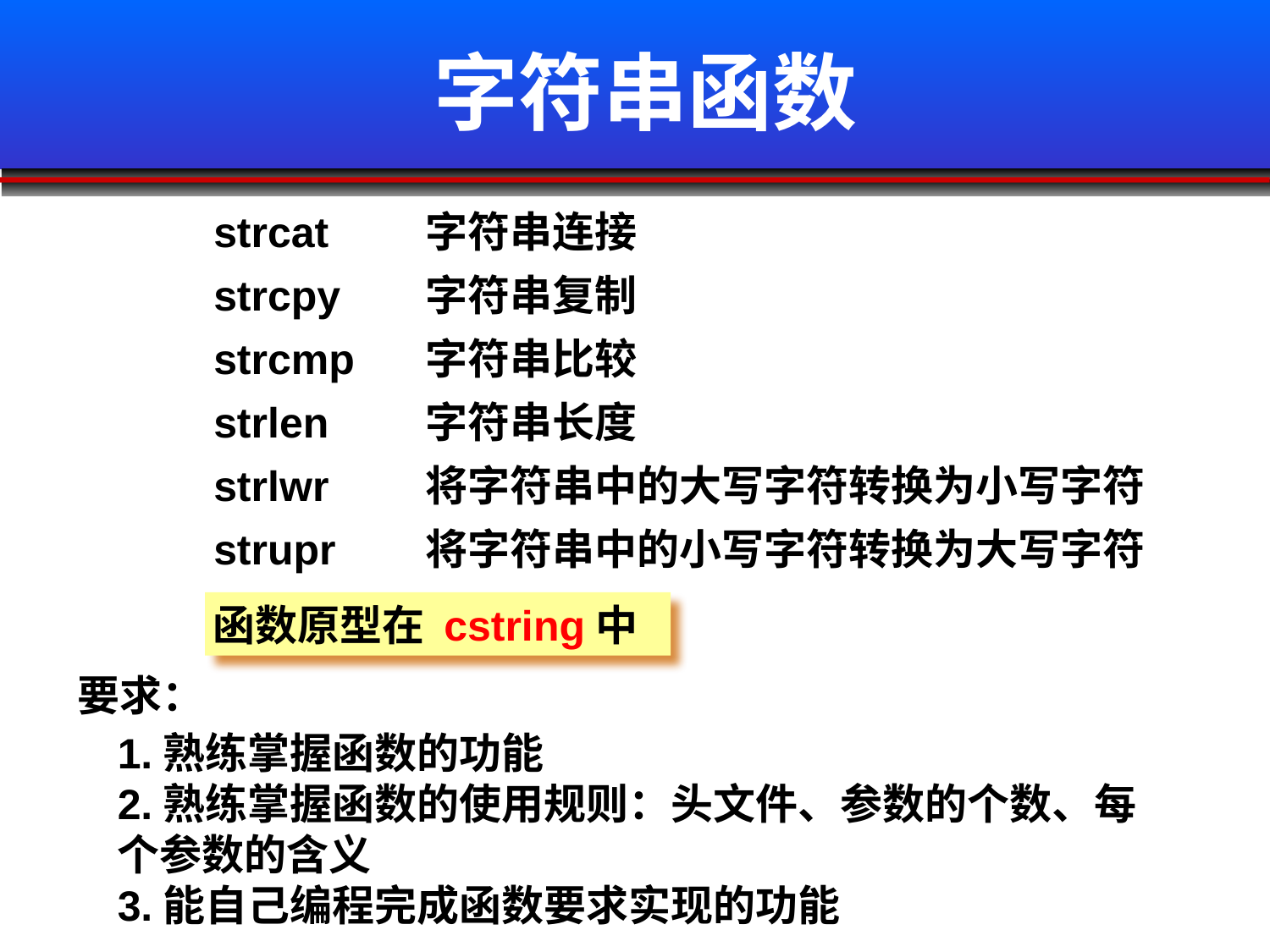

# 字符串函数
strcat
字符串连接
strcpy
字符串复制
strcmp
字符串比较
strlen
字符串长度
strlwr
将字符串中的大写字符转换为小写字符
strupr
将字符串中的小写字符转换为大写字符
函数原型在 cstring中
要求：
1.熟练掌握函数的功能
2.熟练掌握函数的使用规则：头文件、参数的个数、每个参数的含义
3.能自己编程完成函数要求实现的功能